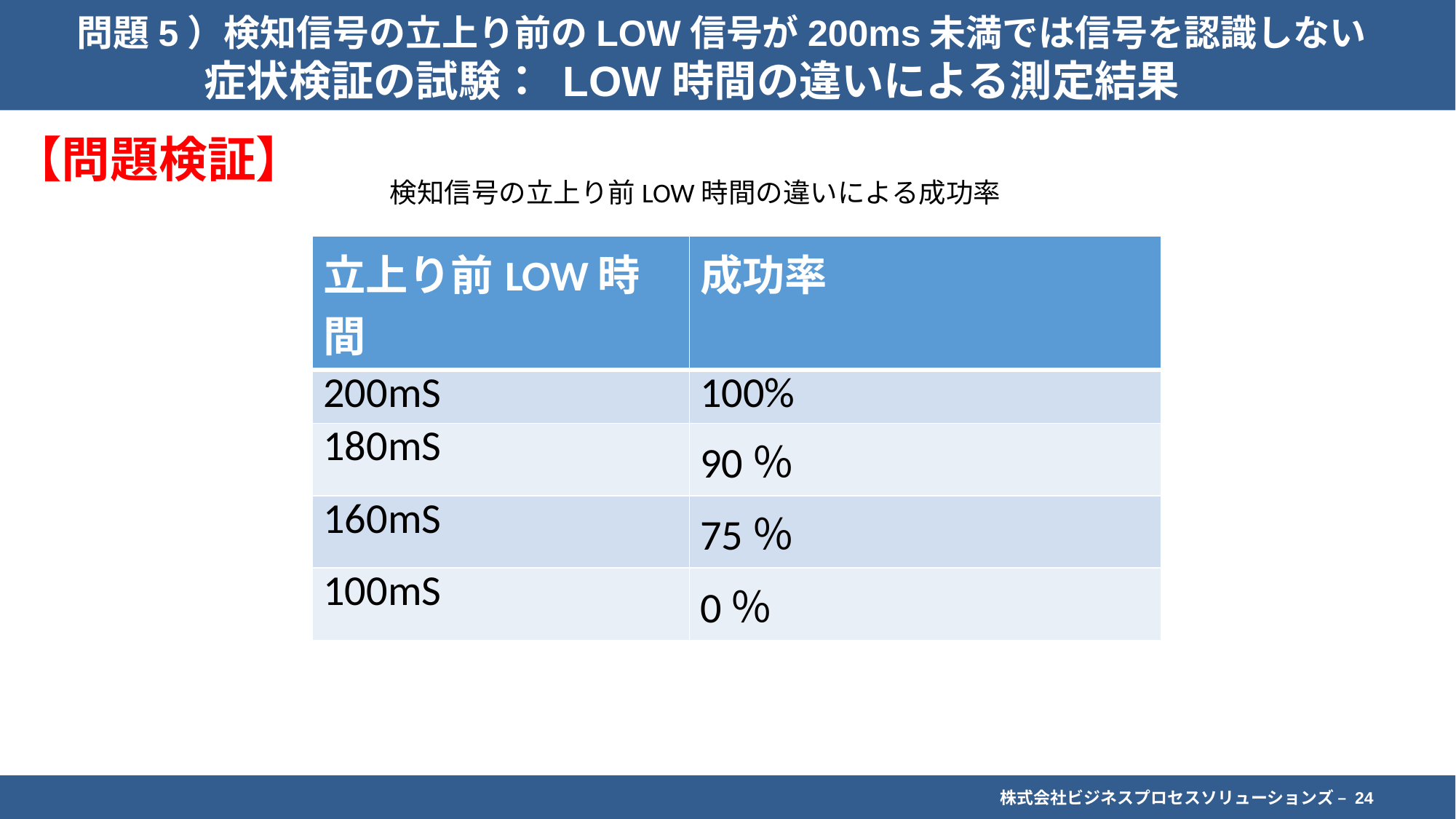

# 問題5）検知信号の立上り前のLOW信号が200ms未満では信号を認識しない 　　　症状検証の試験： LOW時間の違いによる測定結果
【問題検証】
検知信号の立上り前LOW時間の違いによる成功率
| 立上り前LOW時間 | 成功率 |
| --- | --- |
| 200mS | 100% |
| 180mS | 90％ |
| 160mS | 75％ |
| 100mS | 0％ |
株式会社ビジネスプロセスソリューションズ – 24